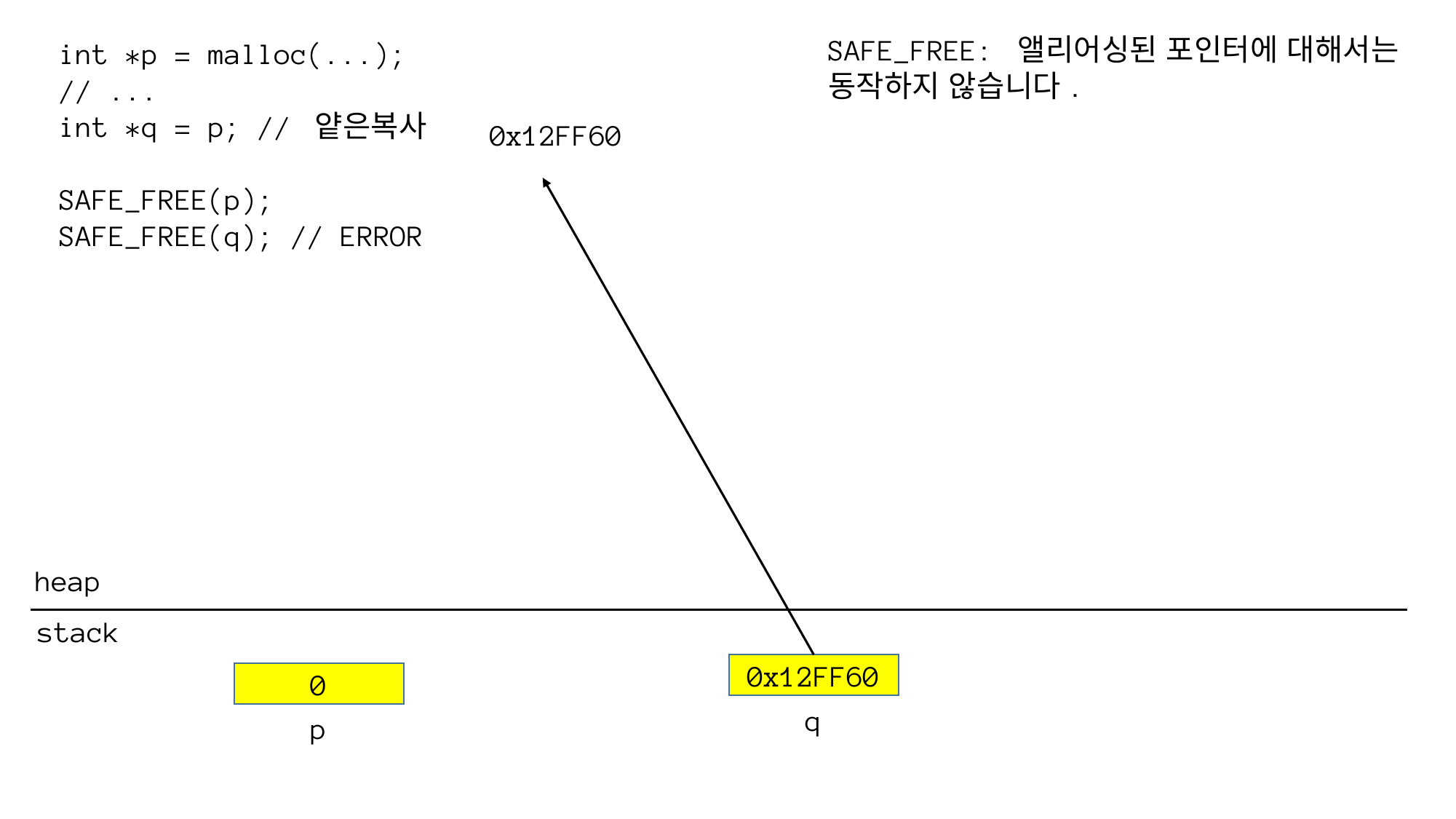

SAFE_FREE: 앨리어싱된 포인터에 대해서는
동작하지 않습니다.
int *p = malloc(...);
// ...
int *q = p; // 얕은복사

SAFE_FREE(p);
SAFE_FREE(q); // ERROR
0x12FF60
heap
stack
0x12FF60
0
q
p